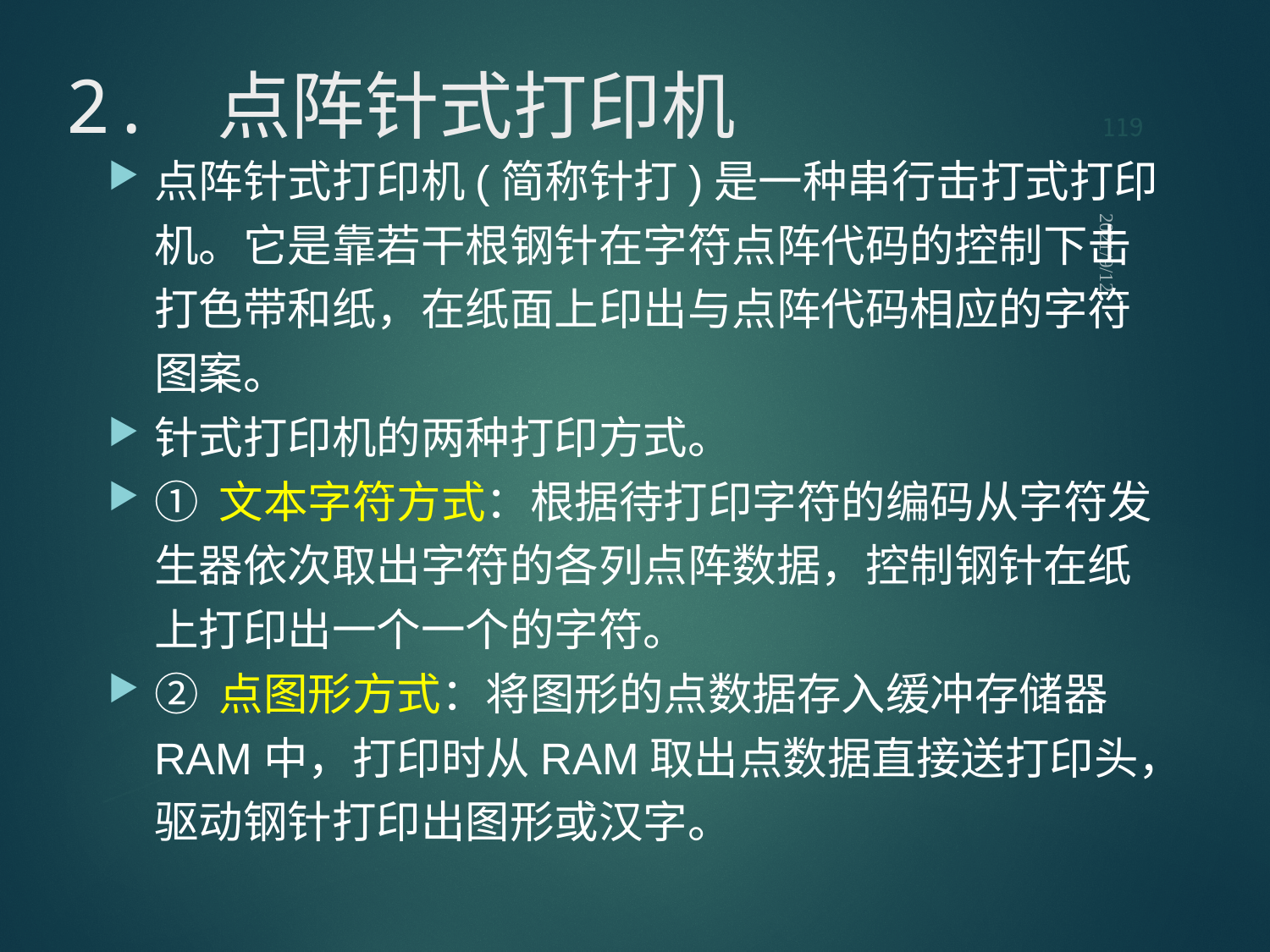

119
# 2. 点阵针式打印机
点阵针式打印机(简称针打)是一种串行击打式打印机。它是靠若干根钢针在字符点阵代码的控制下击打色带和纸，在纸面上印出与点阵代码相应的字符图案。
针式打印机的两种打印方式。
① 文本字符方式：根据待打印字符的编码从字符发生器依次取出字符的各列点阵数据，控制钢针在纸上打印出一个一个的字符。
② 点图形方式：将图形的点数据存入缓冲存储器RAM中，打印时从RAM取出点数据直接送打印头，驱动钢针打印出图形或汉字。
2021/9/12